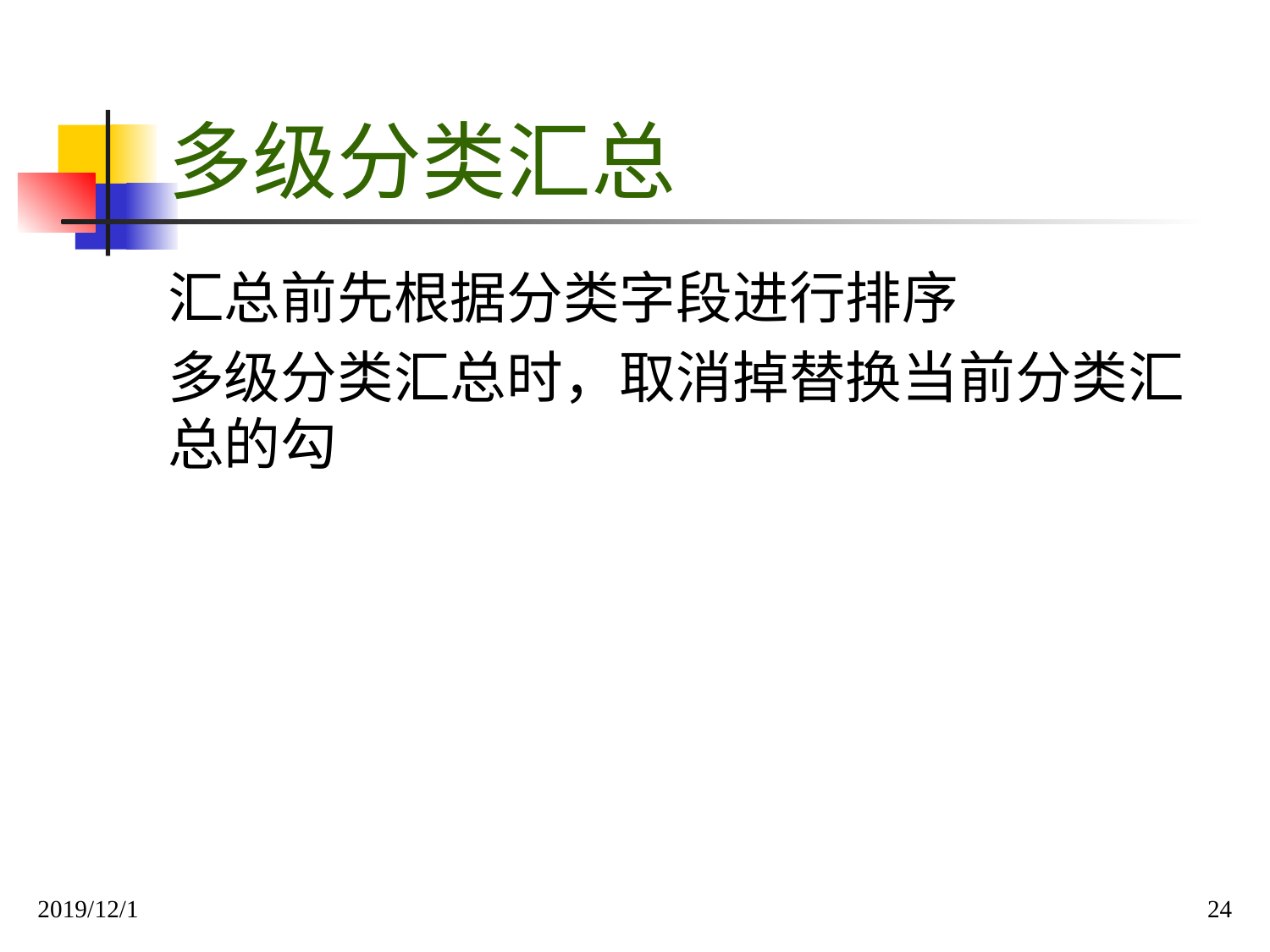

# 多级分类汇总
汇总前先根据分类字段进行排序
多级分类汇总时，取消掉替换当前分类汇总的勾
2019/12/1
24